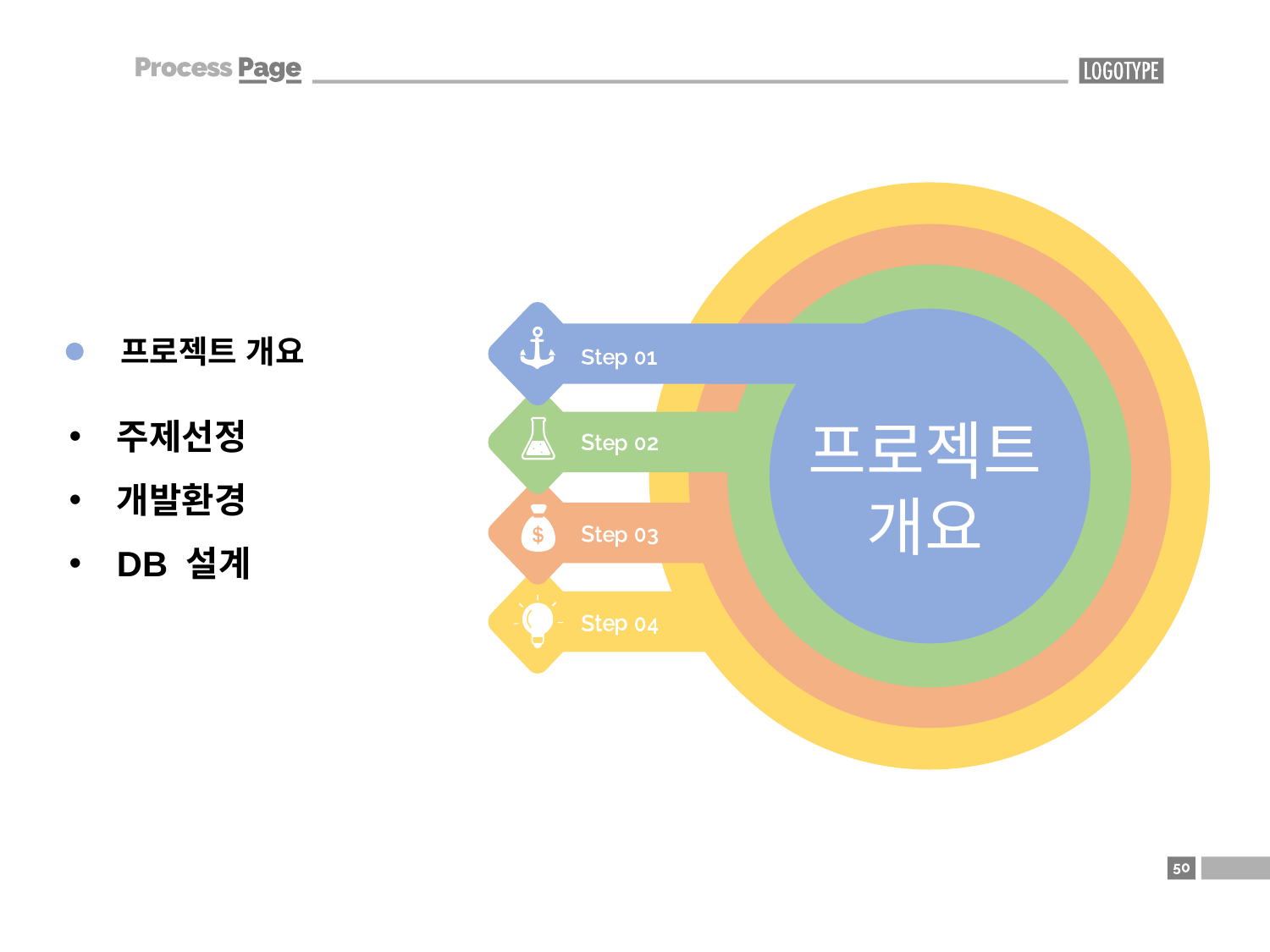

프로젝트 개요

주제선정
개발환경
DB 설계
프로젝트 개요